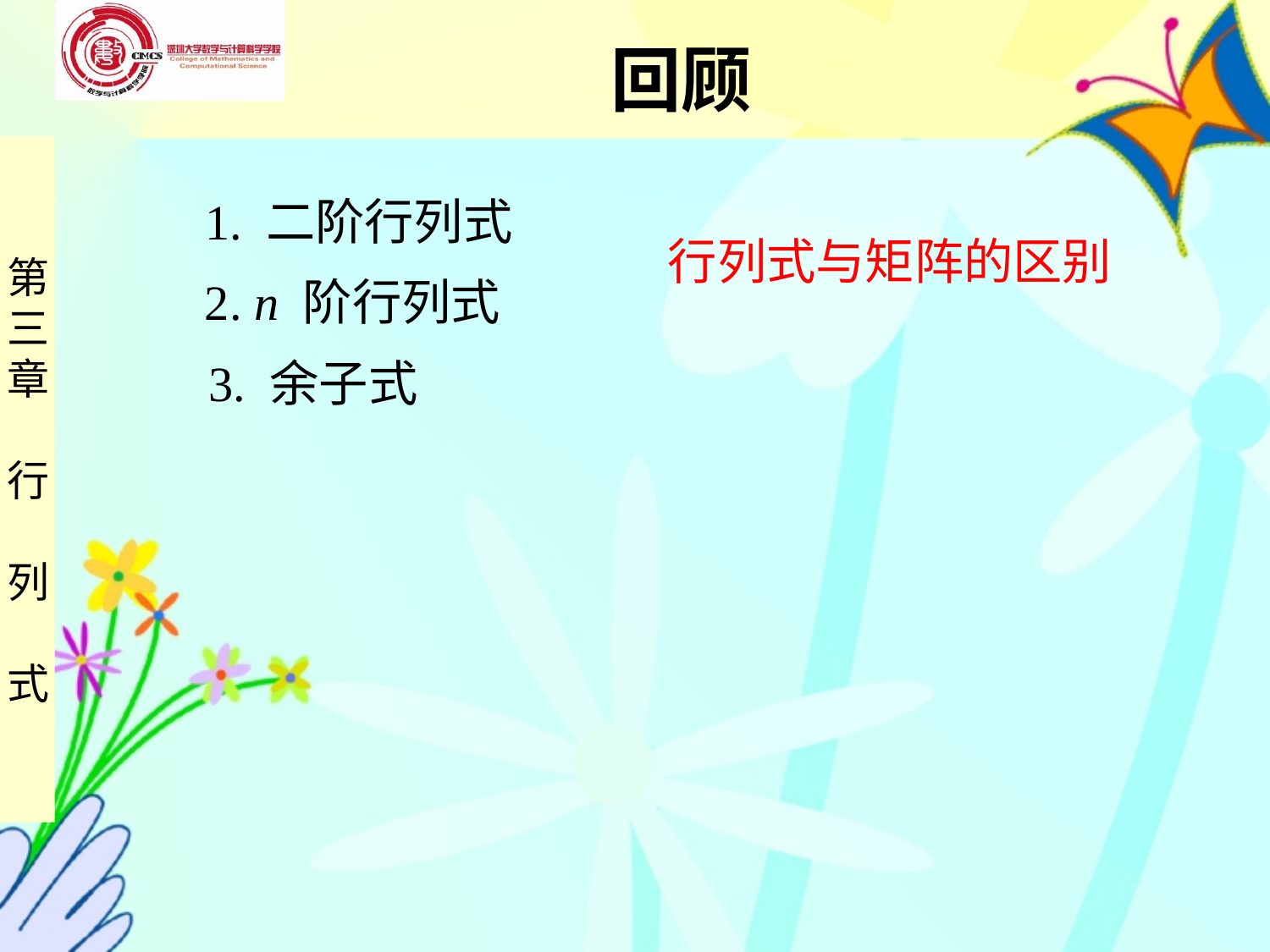

回顾
1. 二阶行列式
行列式与矩阵的区别
2. n 阶行列式
3. 余子式